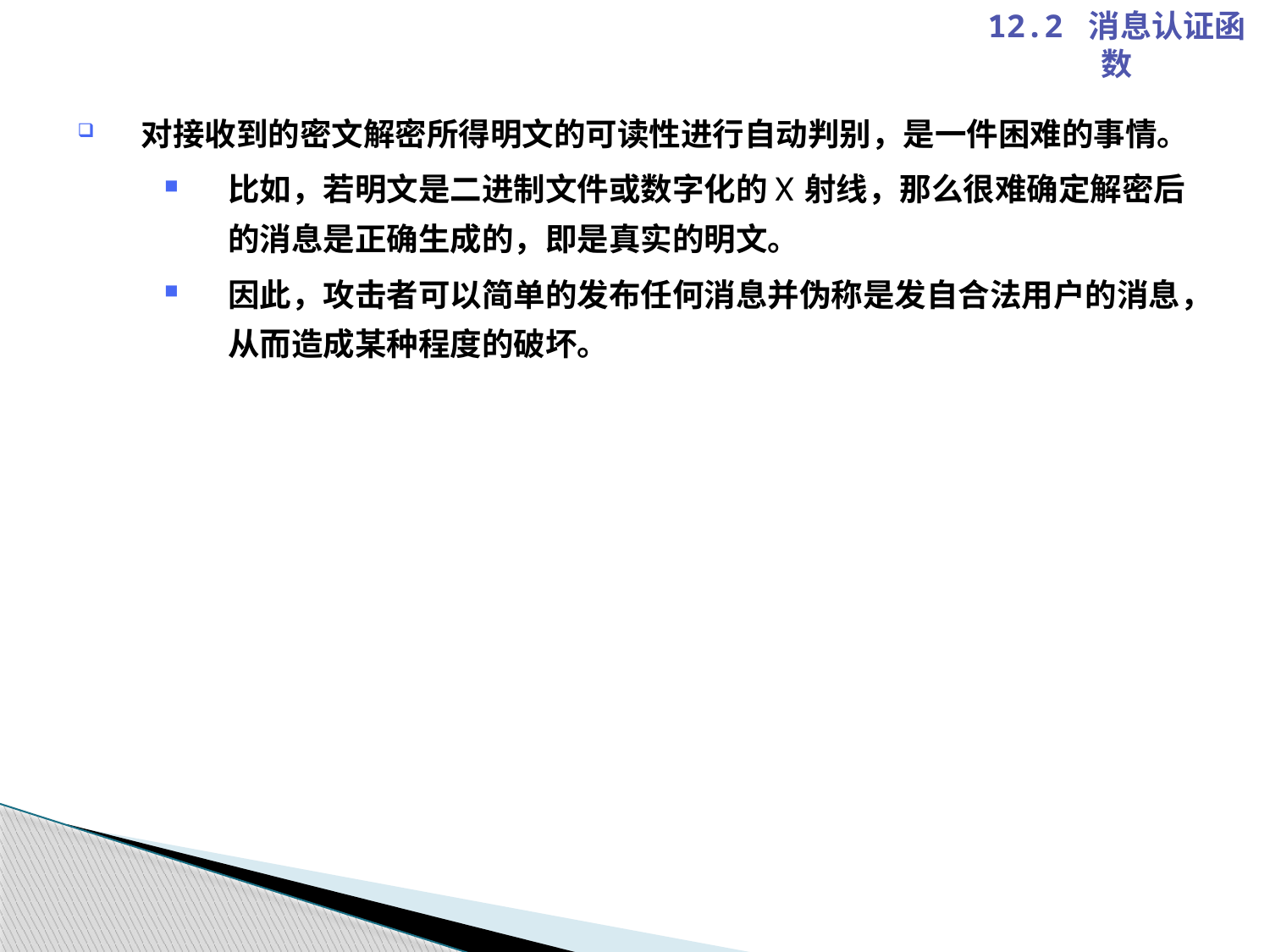

12.2 消息认证函数
对接收到的密文解密所得明文的可读性进行自动判别，是一件困难的事情。
比如，若明文是二进制文件或数字化的X射线，那么很难确定解密后的消息是正确生成的，即是真实的明文。
因此，攻击者可以简单的发布任何消息并伪称是发自合法用户的消息，从而造成某种程度的破坏。